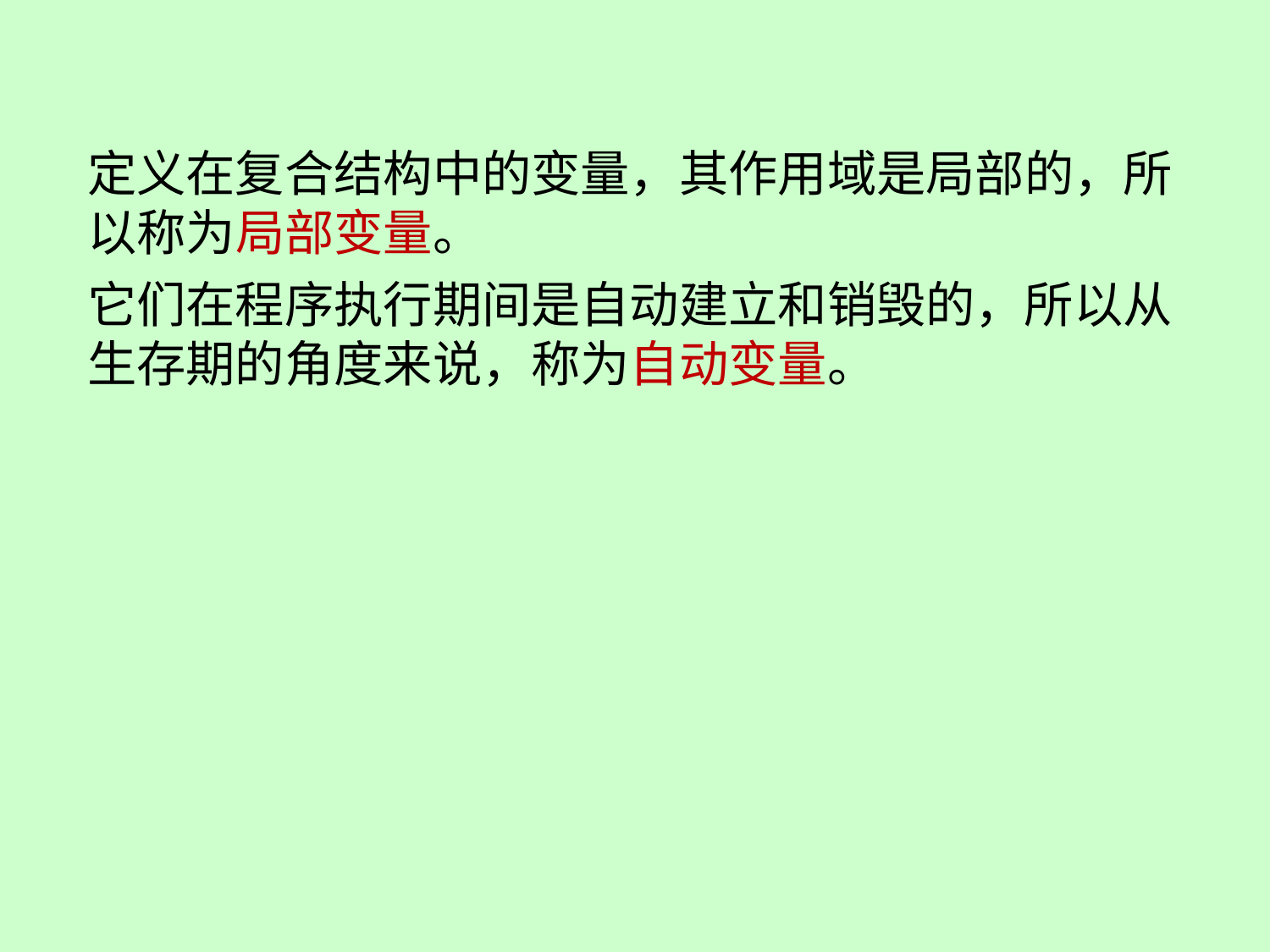

定义在复合结构中的变量，其作用域是局部的，所以称为局部变量。
它们在程序执行期间是自动建立和销毁的，所以从生存期的角度来说，称为自动变量。
45